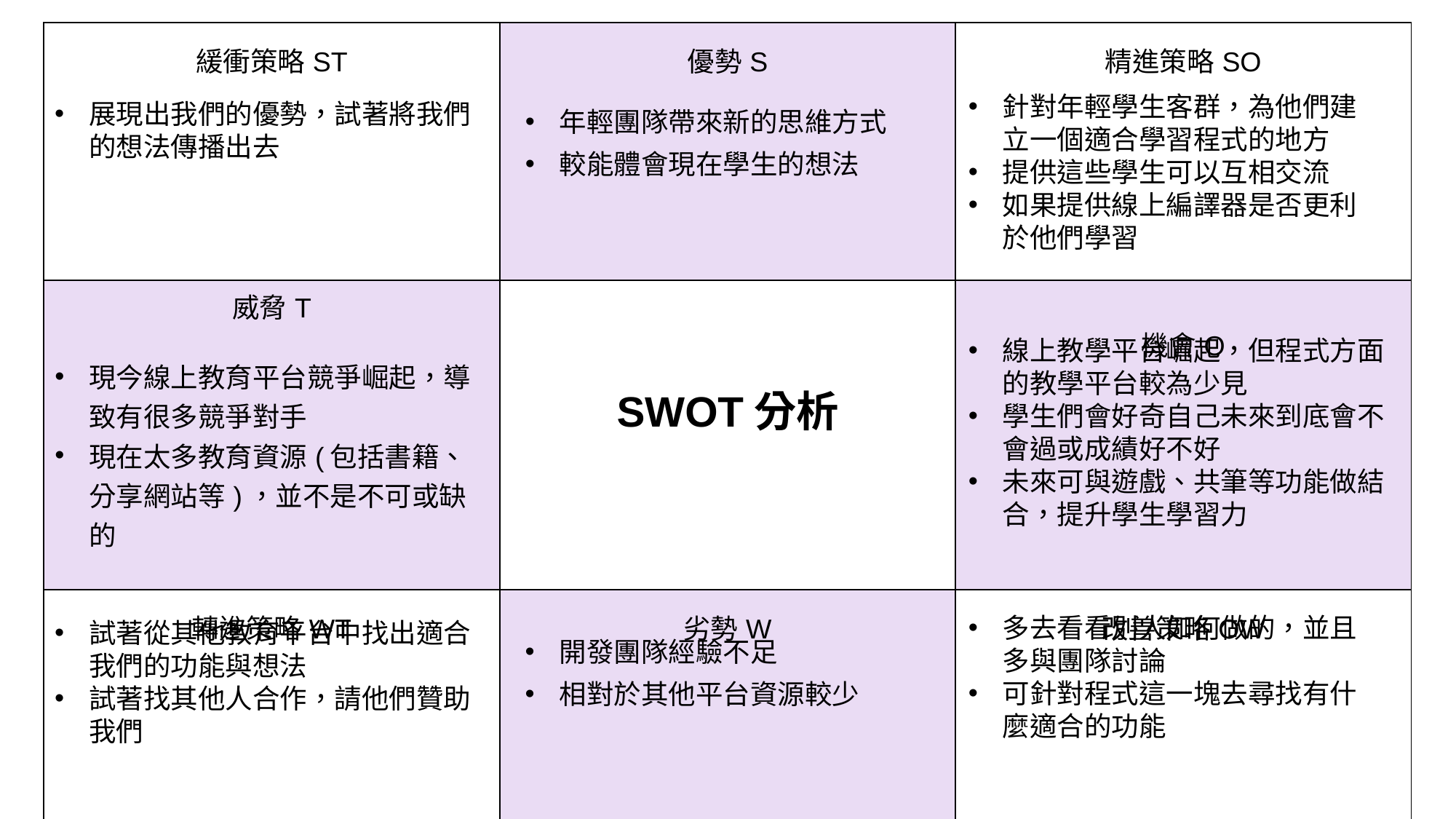

| 緩衝策略ST | 優勢S | 精進策略SO |
| --- | --- | --- |
| 威脅T 現今線上教育平台競爭崛起，導致有很多競爭對手 現在太多教育資源(包括書籍、分享網站等)，並不是不可或缺的 |  | 機會O |
| 轉進策略WT | 劣勢W | 改善策略OW |
針對年輕學生客群，為他們建立一個適合學習程式的地方
提供這些學生可以互相交流
如果提供線上編譯器是否更利於他們學習
展現出我們的優勢，試著將我們的想法傳播出去

年輕團隊帶來新的思維方式
較能體會現在學生的想法
線上教學平台崛起，但程式方面的教學平台較為少見
學生們會好奇自己未來到底會不會過或成績好不好
未來可與遊戲、共筆等功能做結合，提升學生學習力

SWOT分析
多去看看別人如何做的，並且多與團隊討論
可針對程式這一塊去尋找有什麼適合的功能

試著從其他教育平台中找出適合我們的功能與想法
試著找其他人合作，請他們贊助我們
開發團隊經驗不足
相對於其他平台資源較少